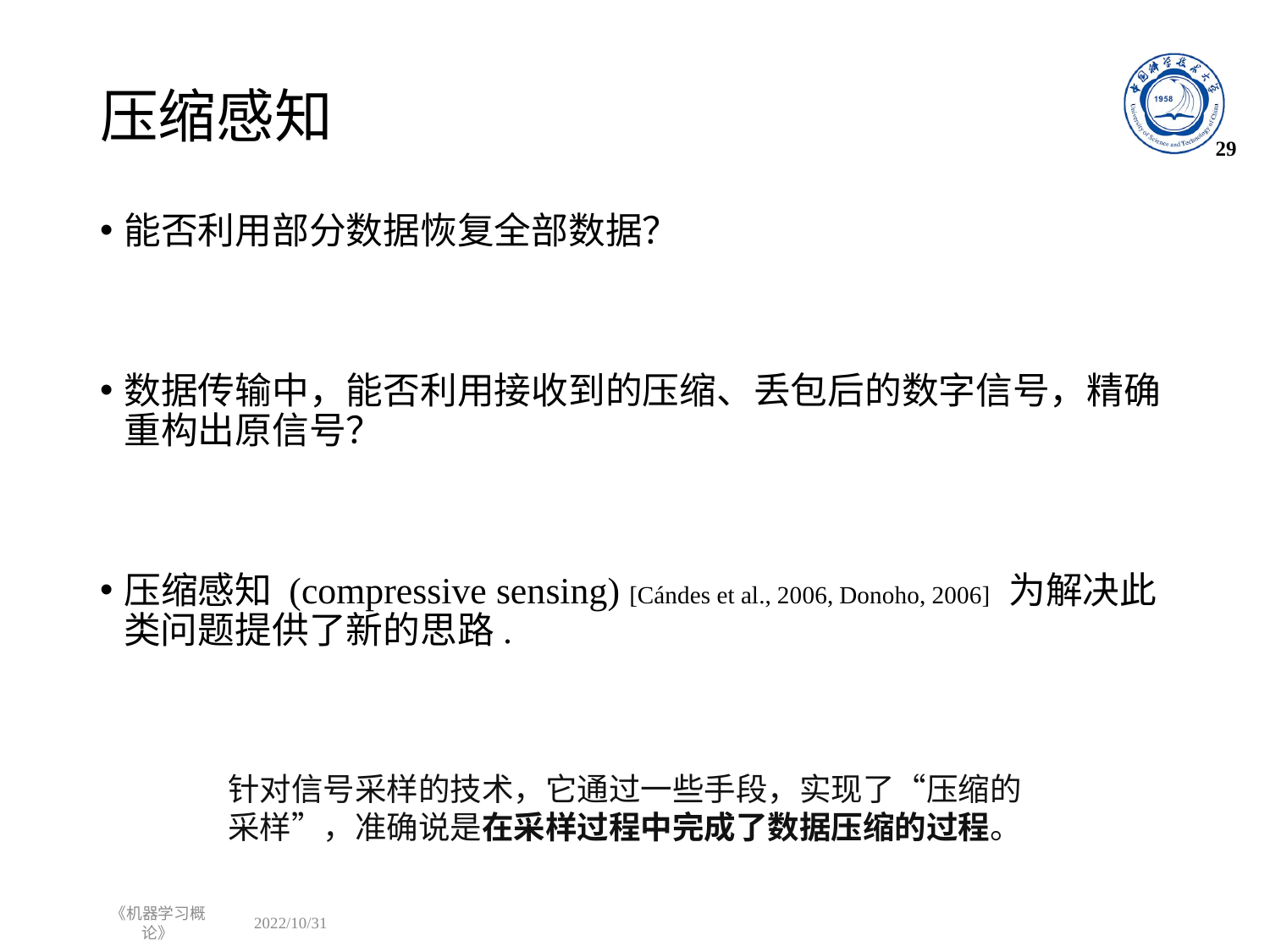

# 压缩感知
29
能否利用部分数据恢复全部数据？

数据传输中，能否利用接收到的压缩、丢包后的数字信号，精确重构出原信号？

压缩感知 (compressive sensing) [Cándes et al., 2006, Donoho, 2006] 为解决此类问题提供了新的思路.

针对信号采样的技术，它通过一些手段，实现了“压缩的采样”，准确说是在采样过程中完成了数据压缩的过程。
《机器学习概论》
2022/10/31